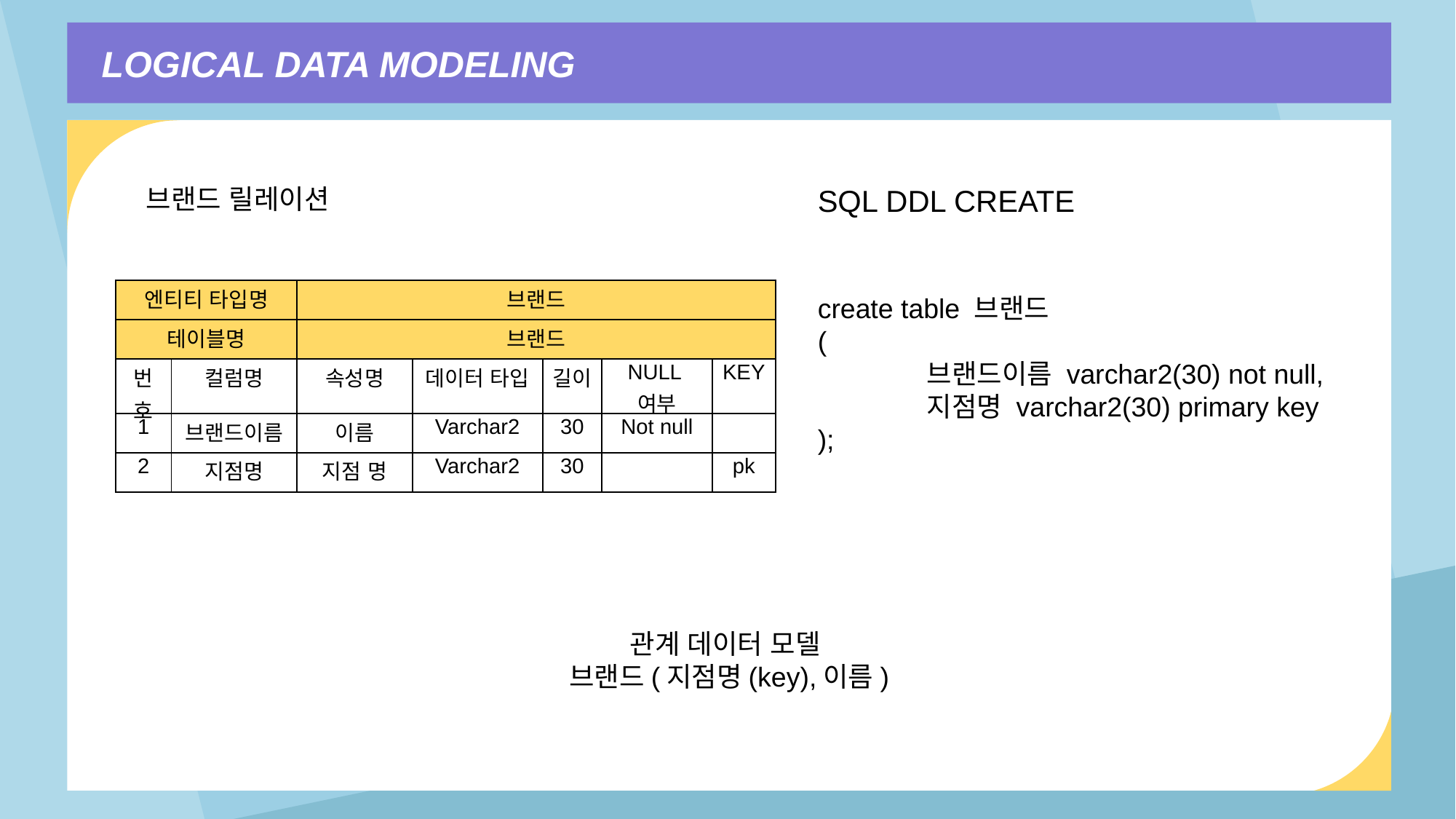

LOGICAL DATA MODELING

브랜드 릴레이션
SQL DDL CREATE

create table 브랜드
(
	브랜드이름 varchar2(30) not null,
	지점명 varchar2(30) primary key
);

| 엔티티 타입명 |  | 브랜드 |  |  |  |  |
| --- | --- | --- | --- | --- | --- | --- |
| 테이블명 |  | 브랜드 |  |  |  |  |
| 번호 | 컬럼명 | 속성명 | 데이터 타입 | 길이 | NULL여부 | KEY |
| 1 | 브랜드이름 | 이름 | Varchar2 | 30 | Not null |  |
| 2 | 지점명 | 지점 명 | Varchar2 | 30 |  | pk |

관계 데이터 모델
브랜드(지점명(key),이름)